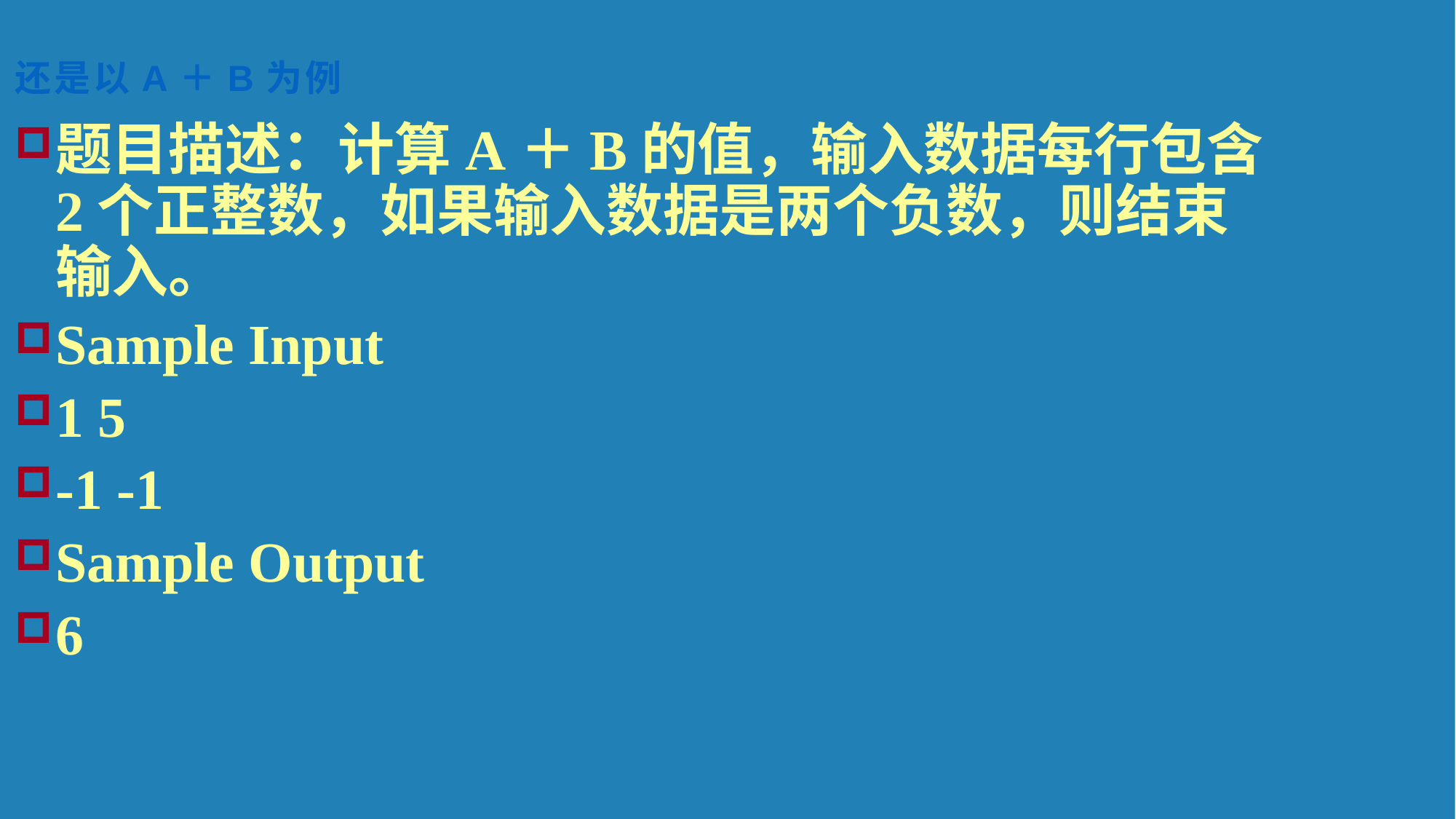

还是以A＋B为例
题目描述：计算A＋B的值，输入数据每行包含2个正整数，如果输入数据是两个负数，则结束输入。
Sample Input
1 5
-1 -1
Sample Output
6

106